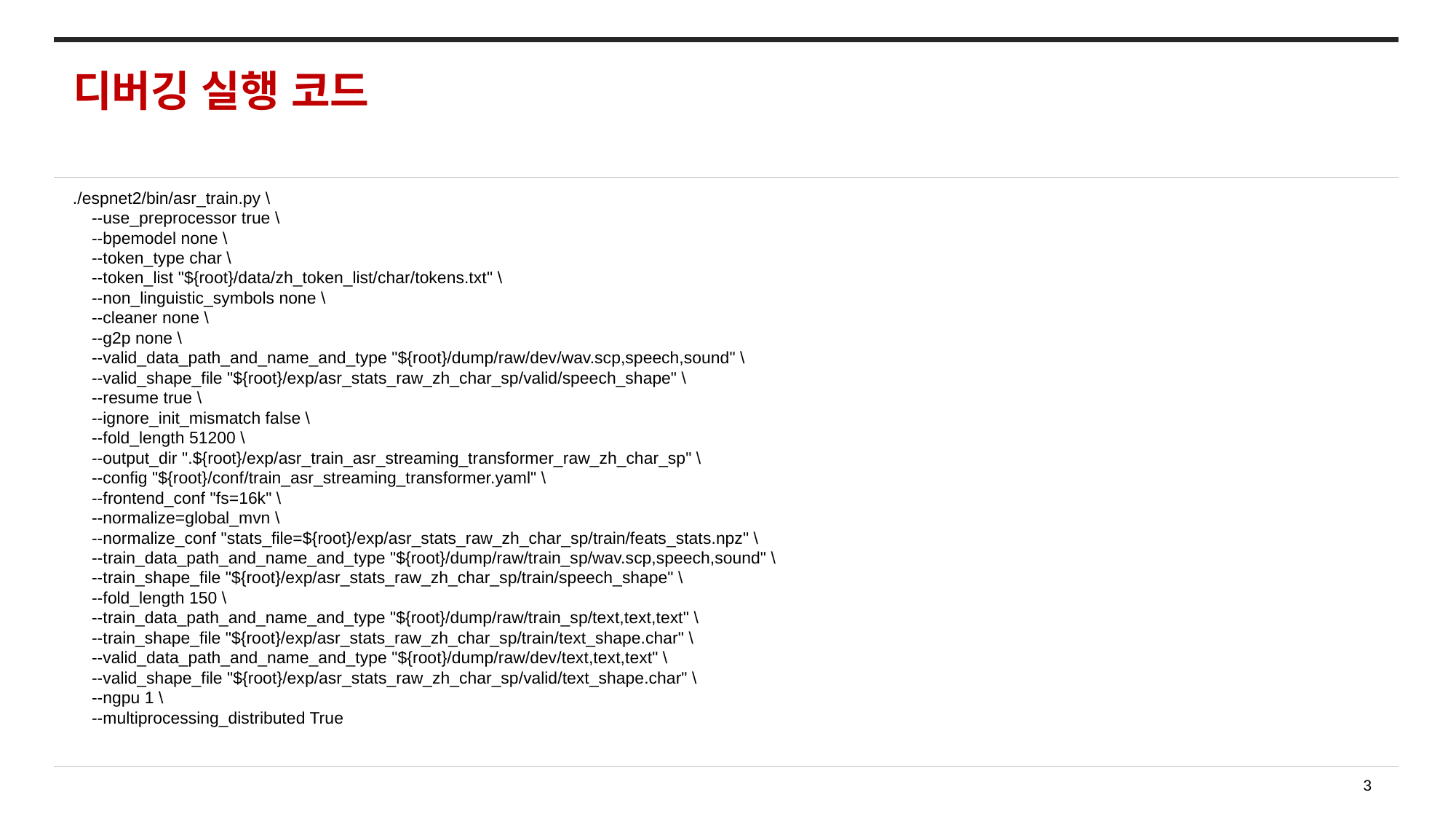

디버깅 실행 코드
./espnet2/bin/asr_train.py \
    --use_preprocessor true \
    --bpemodel none \
    --token_type char \
    --token_list "${root}/data/zh_token_list/char/tokens.txt" \
    --non_linguistic_symbols none \
    --cleaner none \
    --g2p none \
    --valid_data_path_and_name_and_type "${root}/dump/raw/dev/wav.scp,speech,sound" \
    --valid_shape_file "${root}/exp/asr_stats_raw_zh_char_sp/valid/speech_shape" \
    --resume true \
    --ignore_init_mismatch false \
    --fold_length 51200 \
    --output_dir ".${root}/exp/asr_train_asr_streaming_transformer_raw_zh_char_sp" \
    --config "${root}/conf/train_asr_streaming_transformer.yaml" \
    --frontend_conf "fs=16k" \
    --normalize=global_mvn \
    --normalize_conf "stats_file=${root}/exp/asr_stats_raw_zh_char_sp/train/feats_stats.npz" \
    --train_data_path_and_name_and_type "${root}/dump/raw/train_sp/wav.scp,speech,sound" \
    --train_shape_file "${root}/exp/asr_stats_raw_zh_char_sp/train/speech_shape" \
    --fold_length 150 \
    --train_data_path_and_name_and_type "${root}/dump/raw/train_sp/text,text,text" \
    --train_shape_file "${root}/exp/asr_stats_raw_zh_char_sp/train/text_shape.char" \
    --valid_data_path_and_name_and_type "${root}/dump/raw/dev/text,text,text" \
    --valid_shape_file "${root}/exp/asr_stats_raw_zh_char_sp/valid/text_shape.char" \
    --ngpu 1 \
    --multiprocessing_distributed True
3